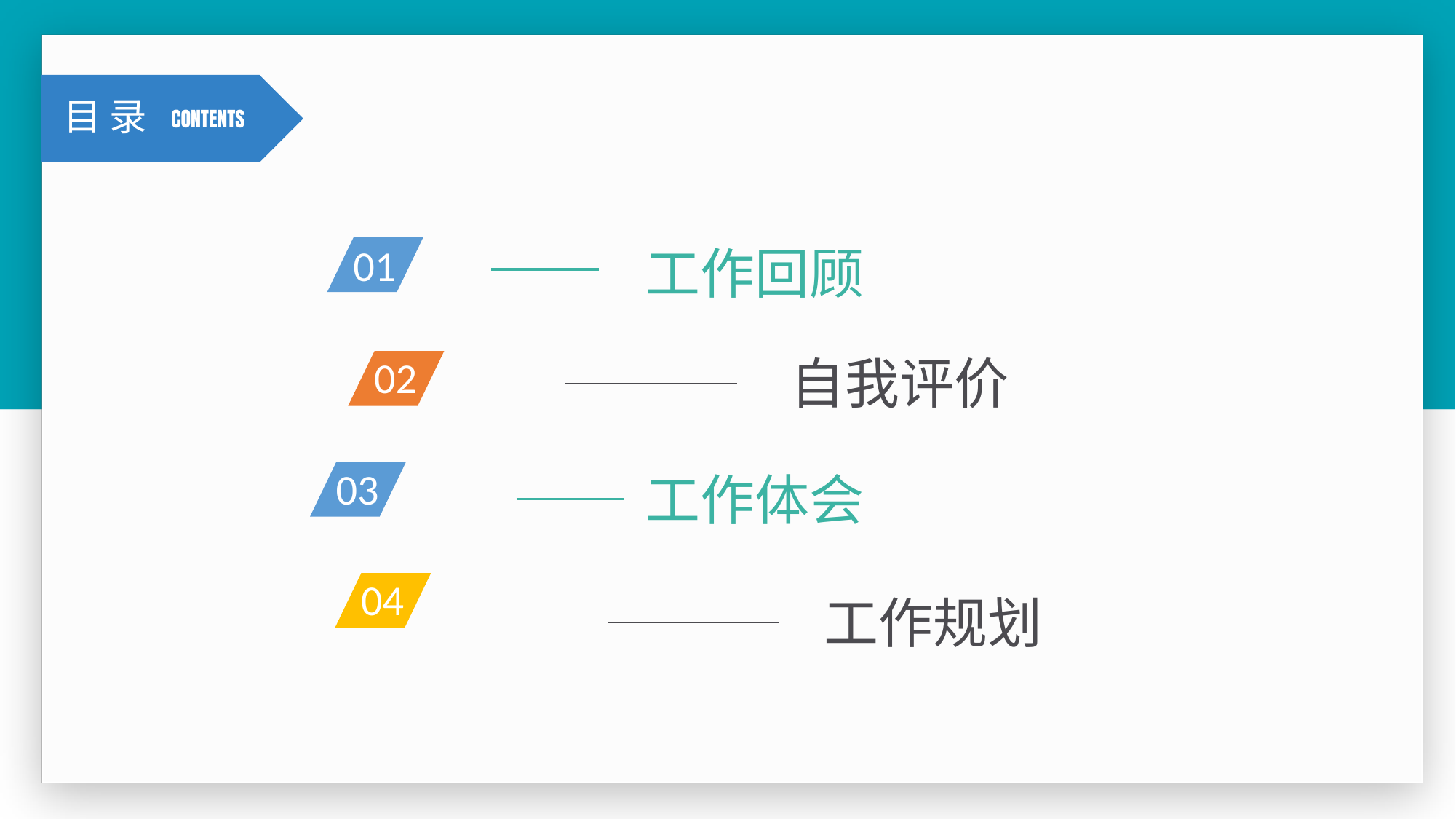

目 录
CONTENTS
01

工作回顾
自我评价
工作体会
工作规划
02

03

04